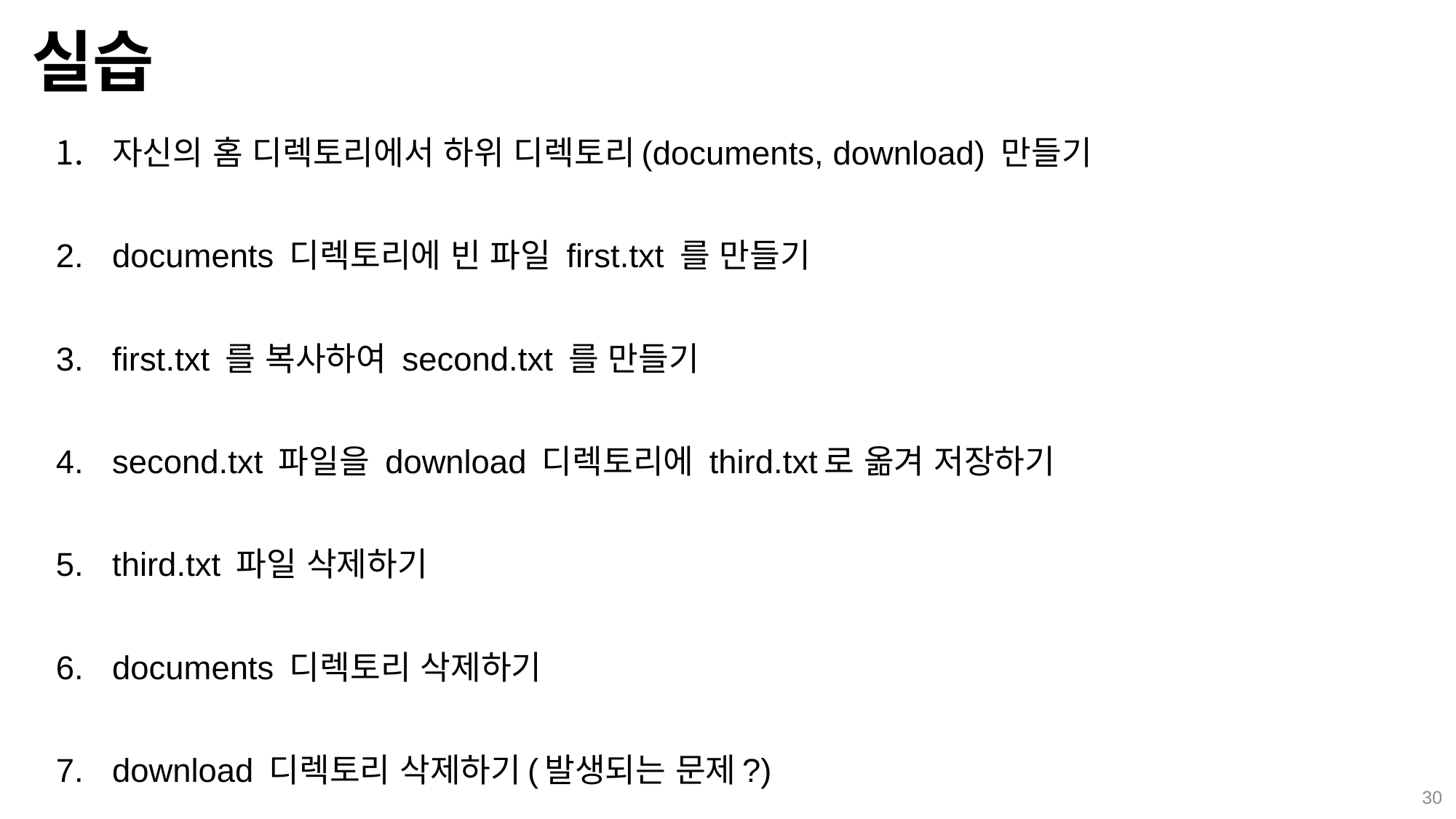

# 실습
자신의 홈 디렉토리에서 하위 디렉토리(documents, download) 만들기

documents 디렉토리에 빈 파일 first.txt 를 만들기

first.txt 를 복사하여 second.txt 를 만들기

second.txt 파일을 download 디렉토리에 third.txt로 옮겨 저장하기

third.txt 파일 삭제하기

documents 디렉토리 삭제하기

download 디렉토리 삭제하기(발생되는 문제?)

30